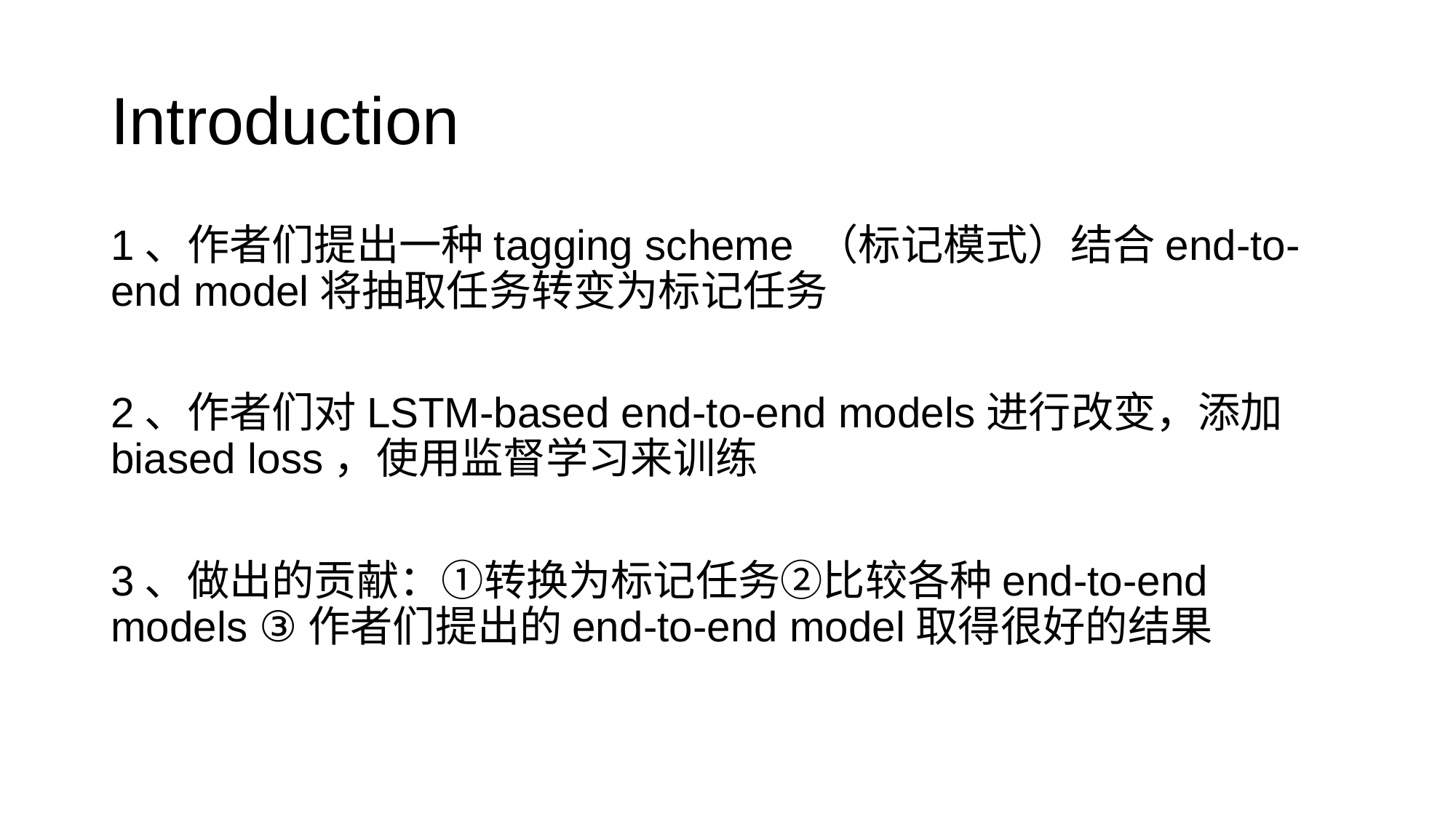

# Introduction
1、作者们提出一种tagging scheme （标记模式）结合end-to-end model将抽取任务转变为标记任务

2、作者们对LSTM-based end-to-end models进行改变，添加biased loss，使用监督学习来训练

3、做出的贡献：①转换为标记任务②比较各种end-to-end models ③作者们提出的end-to-end model取得很好的结果